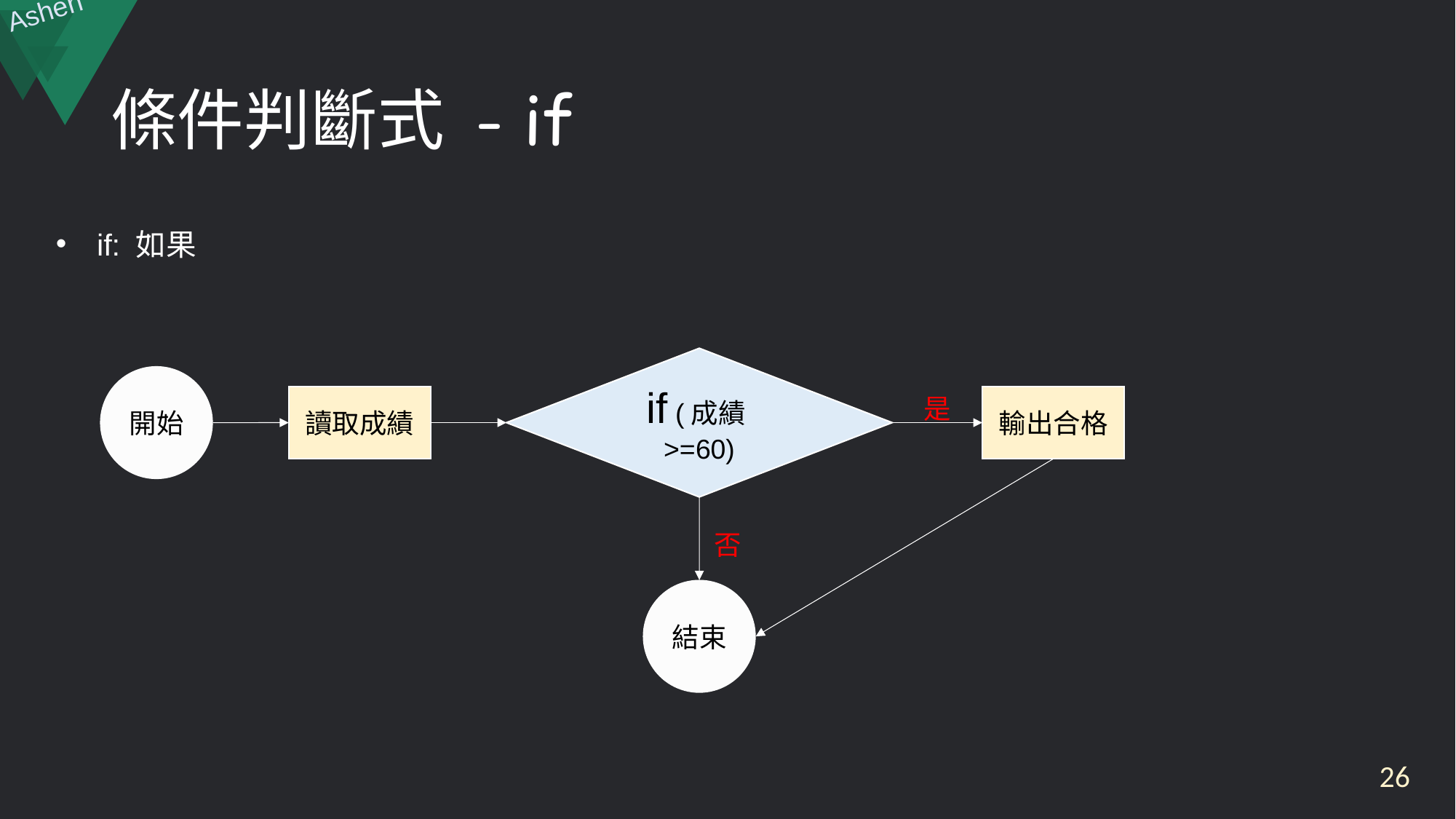

# 條件判斷式 - if
if: 如果
if (成績>=60)
開始
讀取成績
是
輸出合格
否
結束
26